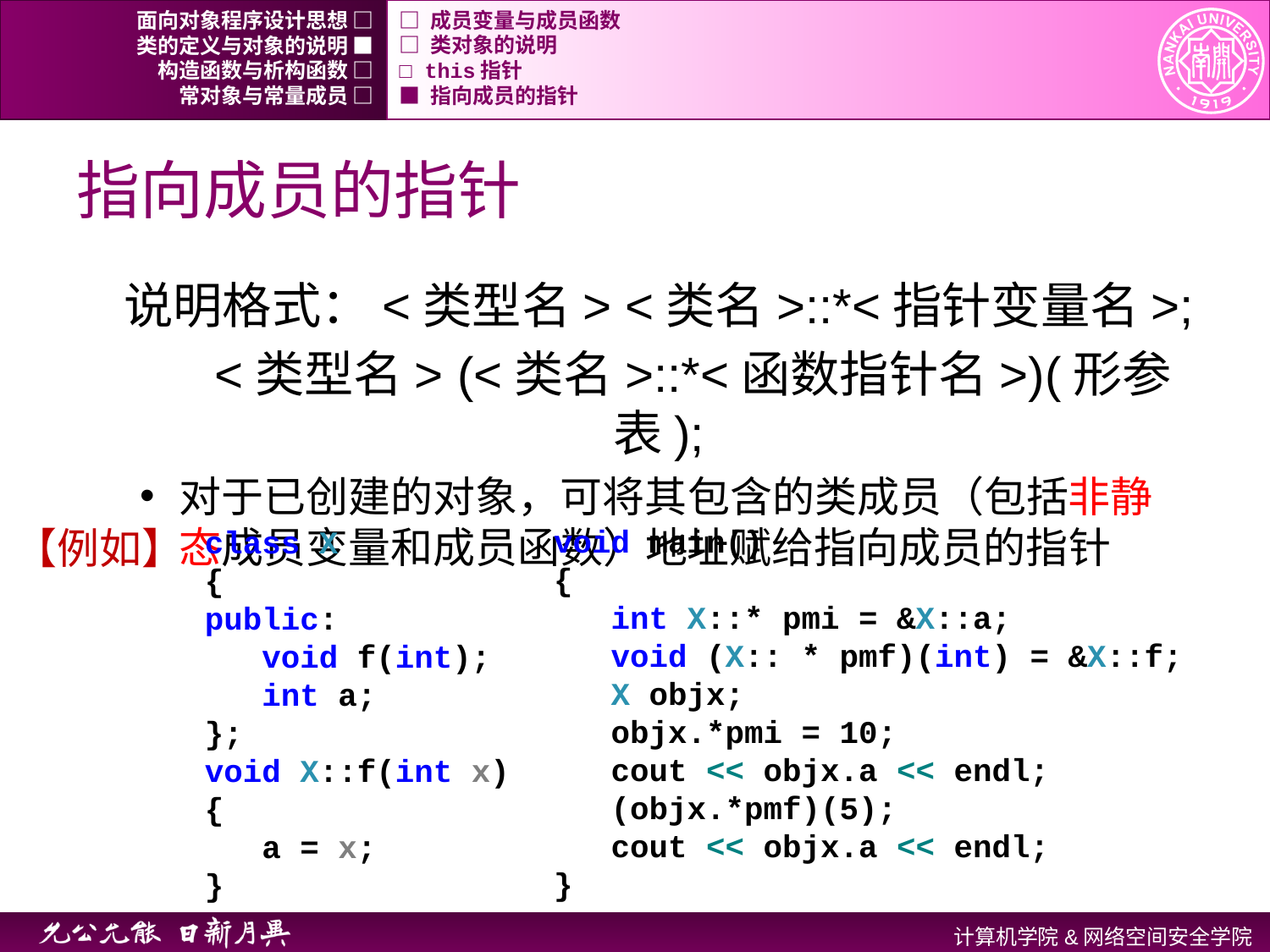

面向对象程序设计思想 □
□ 成员变量与成员函数
类的定义与对象的说明 ■
□ 类对象的说明
构造函数与析构函数 □
□ this指针
常对象与常量成员 □

■ 指向成员的指针
# 指向成员的指针
说明格式：<类型名> <类名>::*<指针变量名>;
     <类型名> (<类名>::*<函数指针名>)(形参表);
对于已创建的对象，可将其包含的类成员（包括非静态成员变量和成员函数）地址赋给指向成员的指针
【例如】
void main()
{
   int X::* pmi = &X::a;
   void (X:: * pmf)(int) = &X::f;
   X objx;
   objx.*pmi = 10;
   cout << objx.a << endl;
   (objx.*pmf)(5);
   cout << objx.a << endl;
}
class X
{
public:
   void f(int);
   int a;
};
void X::f(int x)
{
   a = x;
}
49